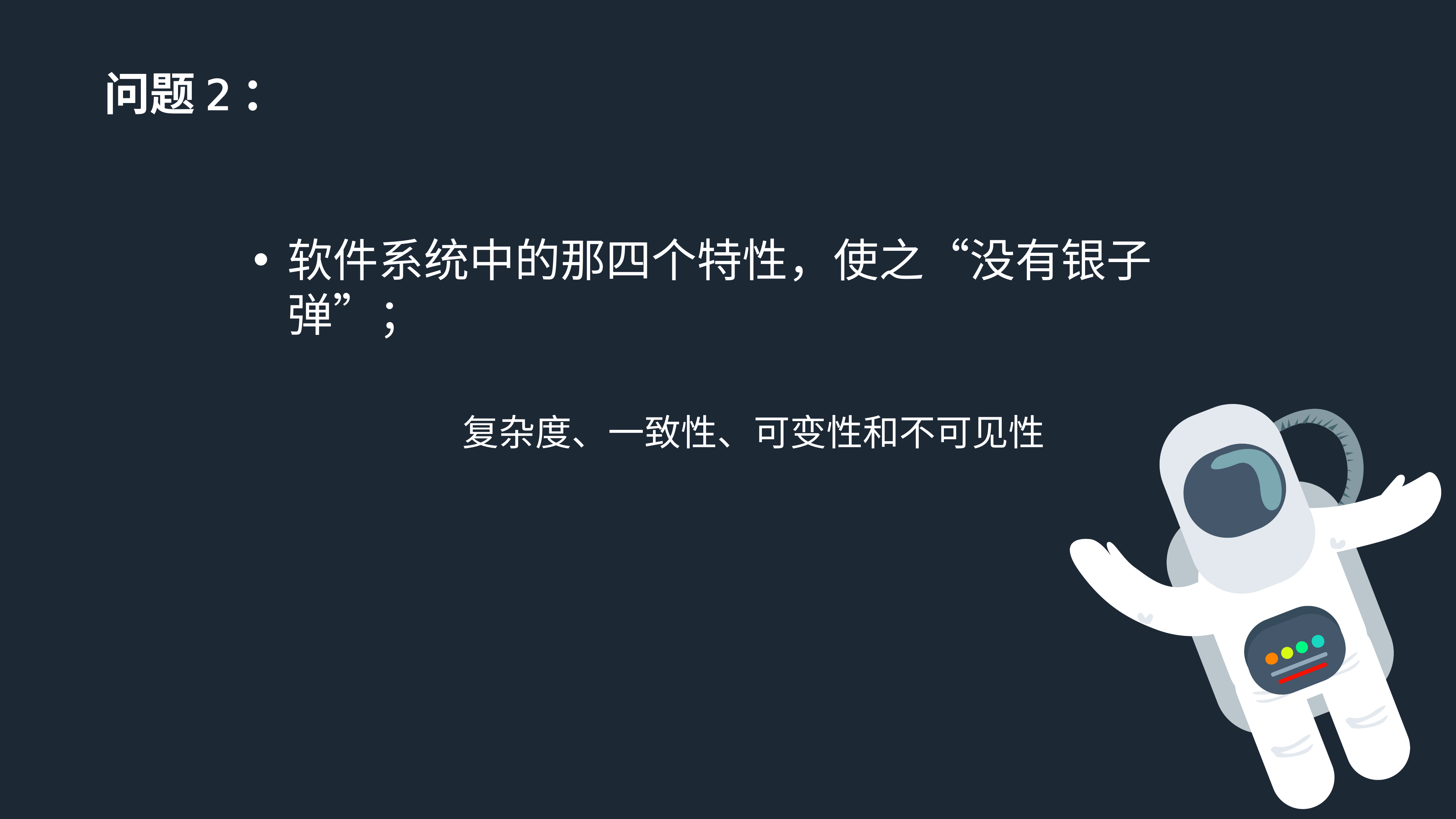

问题2：
软件系统中的那四个特性，使之“没有银子弹”；

	复杂度、一致性、可变性和不可见性